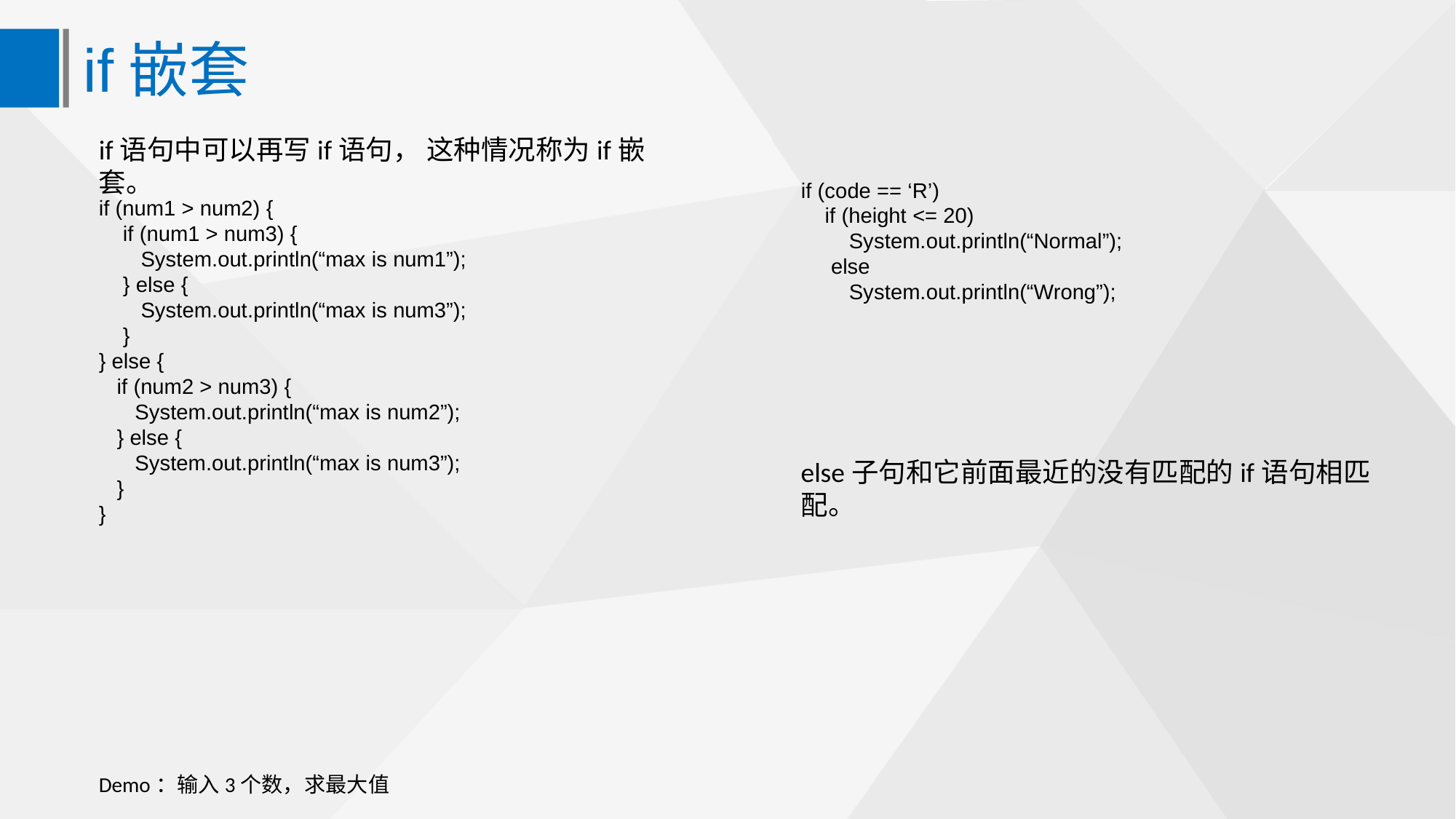

if嵌套

if语句中可以再写if语句， 这种情况称为if嵌套。
if (code == ‘R’)
    if (height <= 20)
        System.out.println(“Normal”);
     else
        System.out.println(“Wrong”);
if (num1 > num2) {
    if (num1 > num3) {
       System.out.println(“max is num1”);
    } else {
       System.out.println(“max is num3”);
    }
} else {
   if (num2 > num3) {
      System.out.println(“max is num2”);
   } else {
      System.out.println(“max is num3”);
   }
}
else子句和它前面最近的没有匹配的if语句相匹配。
Demo：输入3个数，求最大值